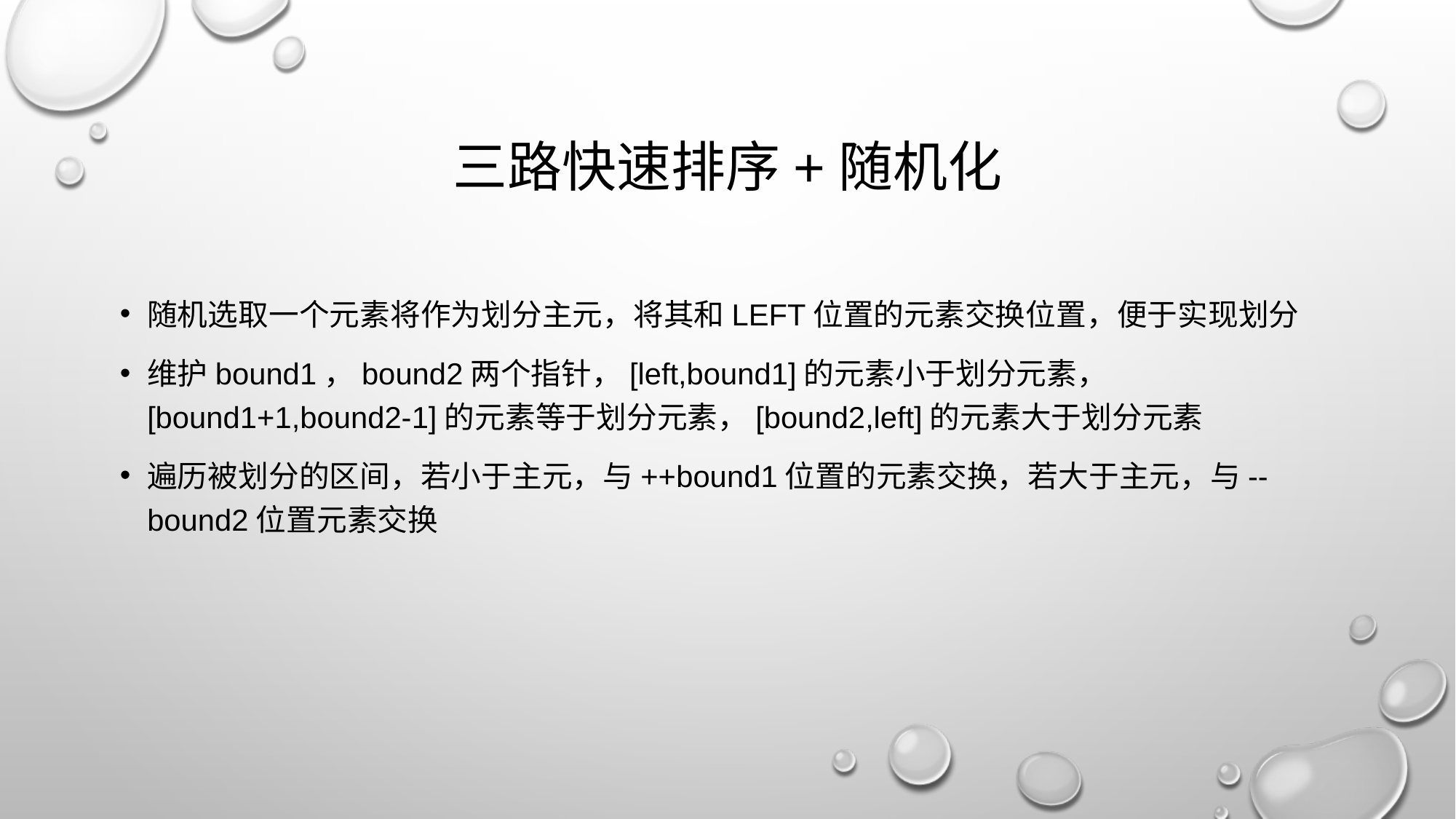

# 三路快速排序+随机化
随机选取一个元素将作为划分主元，将其和left位置的元素交换位置，便于实现划分
维护bound1，bound2两个指针，[left,bound1]的元素小于划分元素，[bound1+1,bound2-1]的元素等于划分元素，[bound2,left]的元素大于划分元素
遍历被划分的区间，若小于主元，与++bound1位置的元素交换，若大于主元，与--bound2位置元素交换